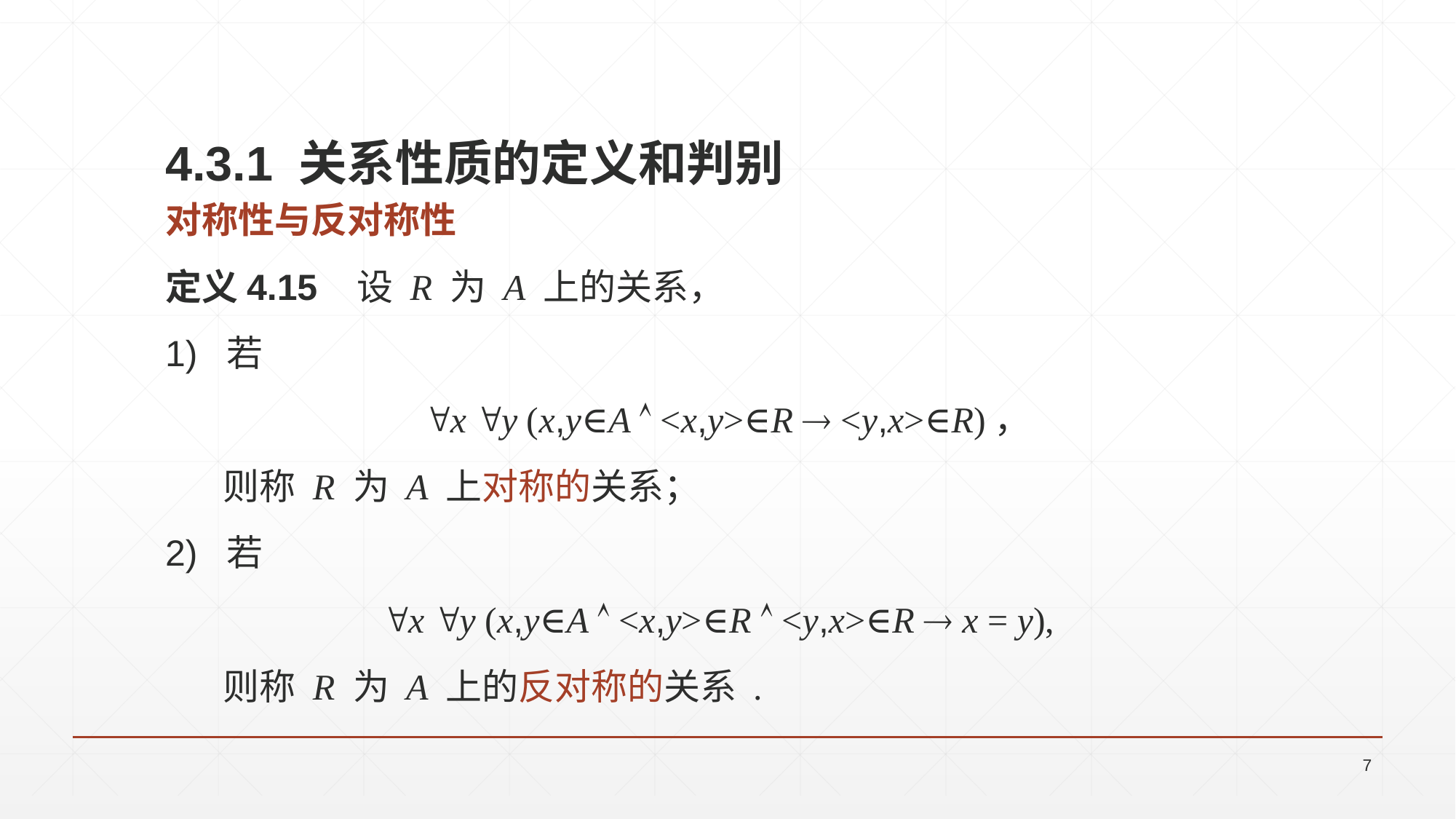

4.3.1 关系性质的定义和判别
对称性与反对称性
定义4.15   设 R 为 A 上的关系，
1)  若
∀x ∀y (x,y∈A ∧ <x,y>∈R → <y,x>∈R)，
      则称 R 为 A 上对称的关系；
2)  若
∀x ∀y (x,y∈A ∧ <x,y>∈R ∧ <y,x>∈R → x = y),
      则称 R 为 A 上的反对称的关系 .
7